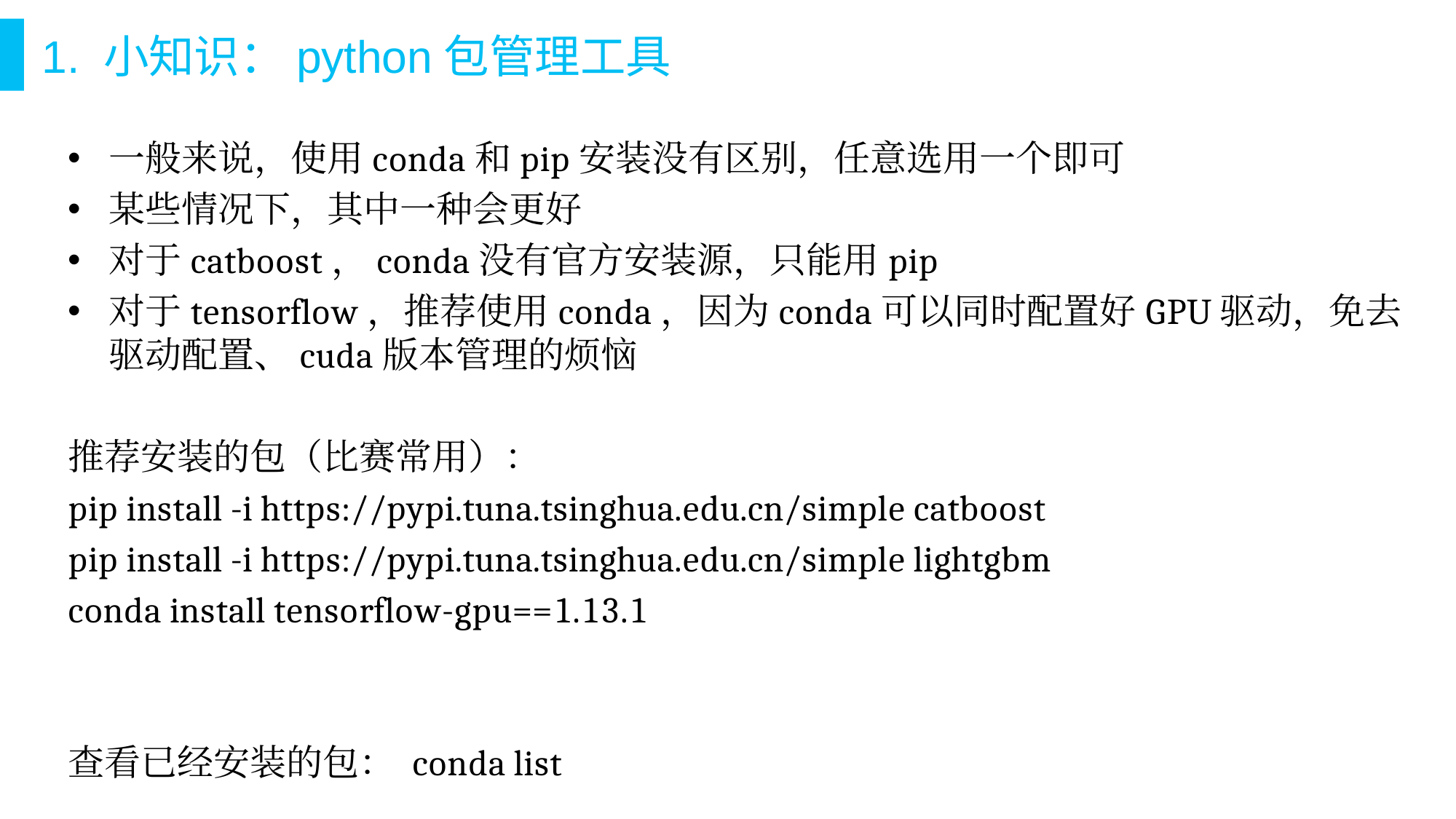

# 1. 小知识：python包管理工具
一般来说，使用conda和pip安装没有区别，任意选用一个即可
某些情况下，其中一种会更好
对于catboost，conda没有官方安装源，只能用pip
对于tensorflow，推荐使用conda，因为conda可以同时配置好GPU驱动，免去驱动配置、cuda版本管理的烦恼

推荐安装的包（比赛常用）：
pip install -i https://pypi.tuna.tsinghua.edu.cn/simple catboost
pip install -i https://pypi.tuna.tsinghua.edu.cn/simple lightgbm
conda install tensorflow-gpu==1.13.1

查看已经安装的包： conda list